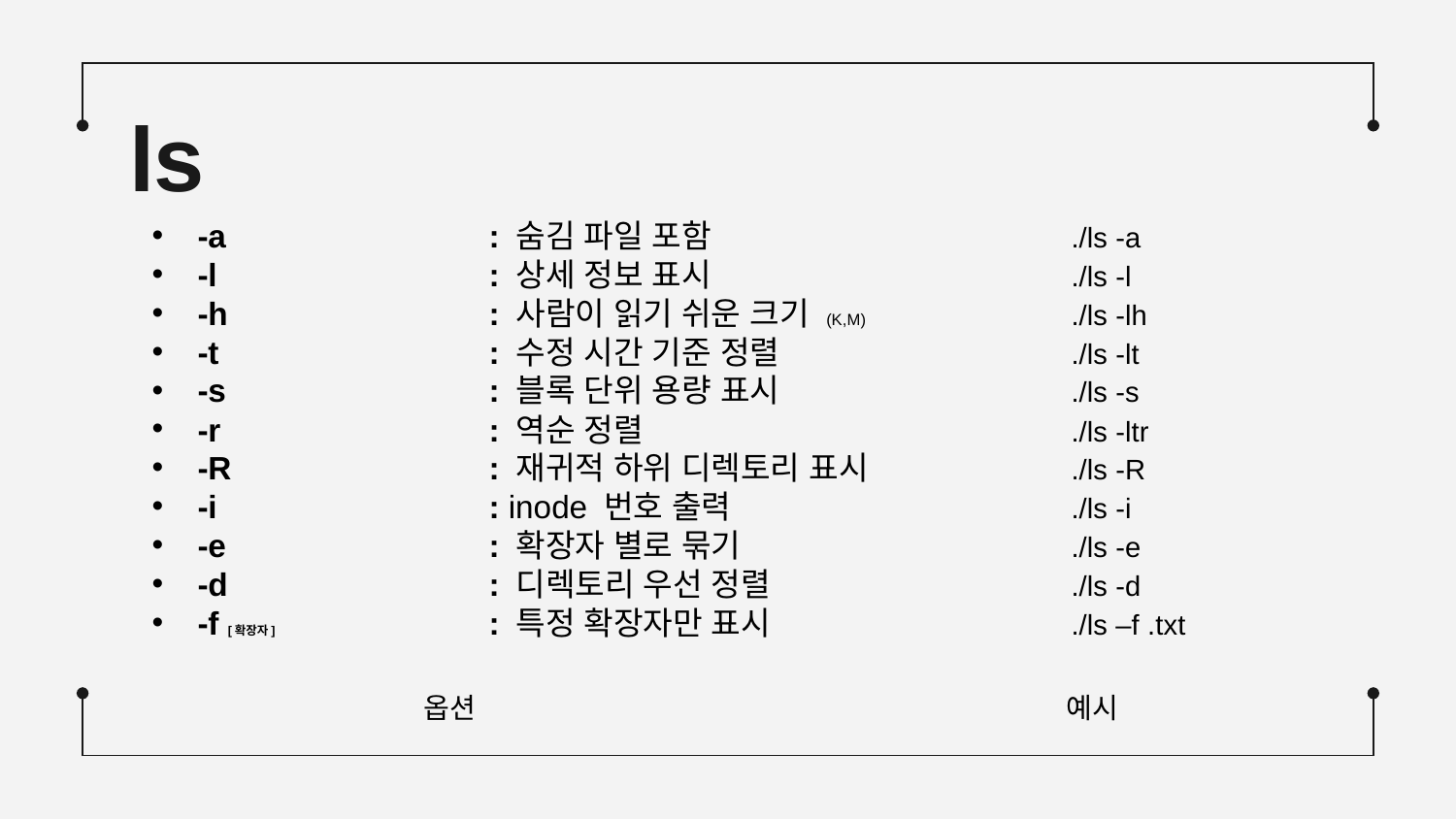

# ls
-a		: 숨김 파일 포함			./ls -a
-l		: 상세 정보 표시			./ls -l
-h		: 사람이 읽기 쉬운 크기 (K,M)		./ls -lh
-t		: 수정 시간 기준 정렬		./ls -lt
-s		: 블록 단위 용량 표시		./ls -s
-r		: 역순 정렬			./ls -ltr
-R		: 재귀적 하위 디렉토리 표시		./ls -R
-i		: inode 번호 출력			./ls -i
-e		: 확장자 별로 묶기			./ls -e
-d		: 디렉토리 우선 정렬			./ls -d
-f [확장자]		: 특정 확장자만 표시			./ls –f .txt

예시
옵션